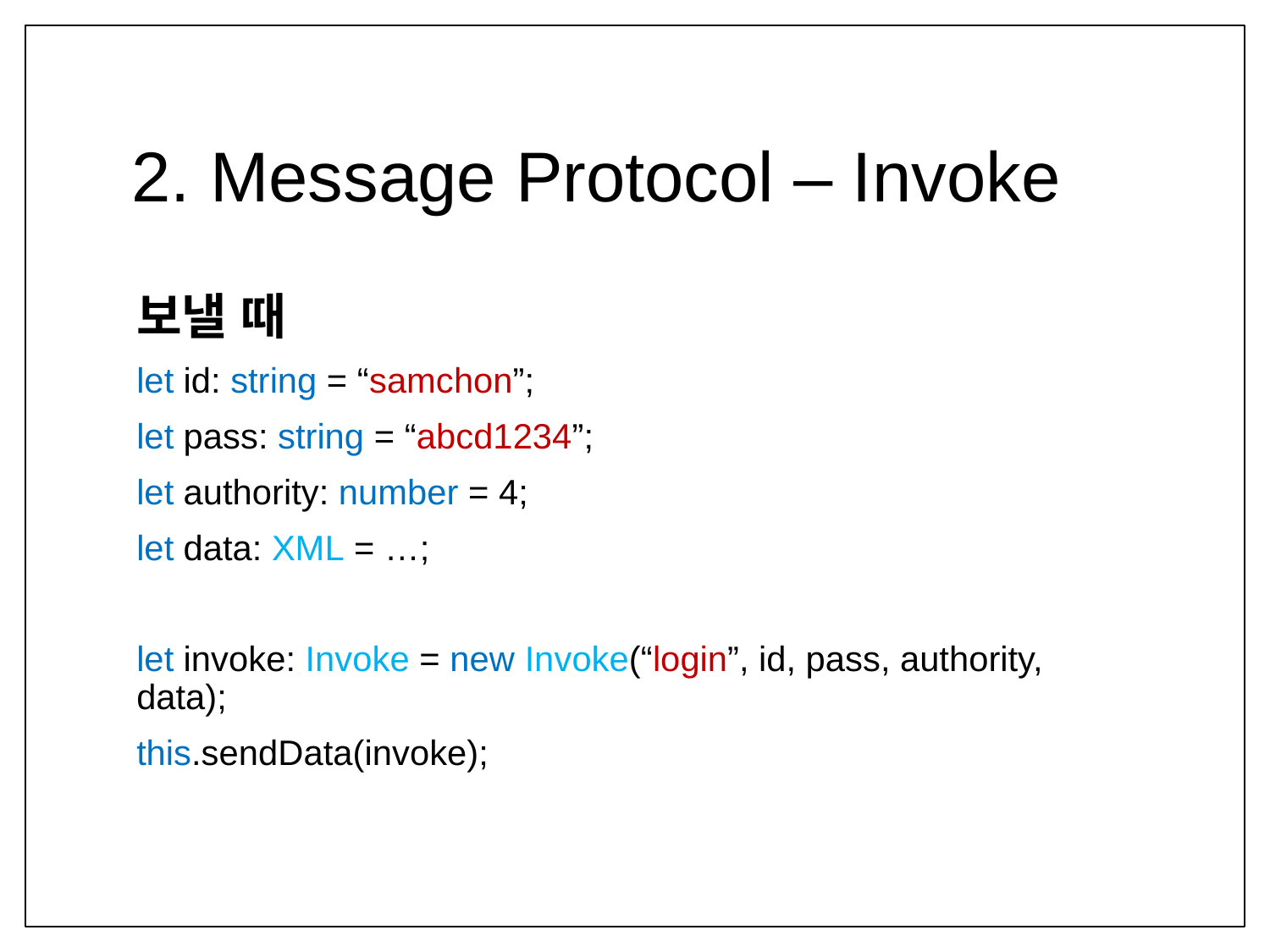

# 2. Message Protocol – Invoke
보낼 때
let id: string = “samchon”;
let pass: string = “abcd1234”;
let authority: number = 4;
let data: XML = …;

let invoke: Invoke = new Invoke(“login”, id, pass, authority, data);
this.sendData(invoke);